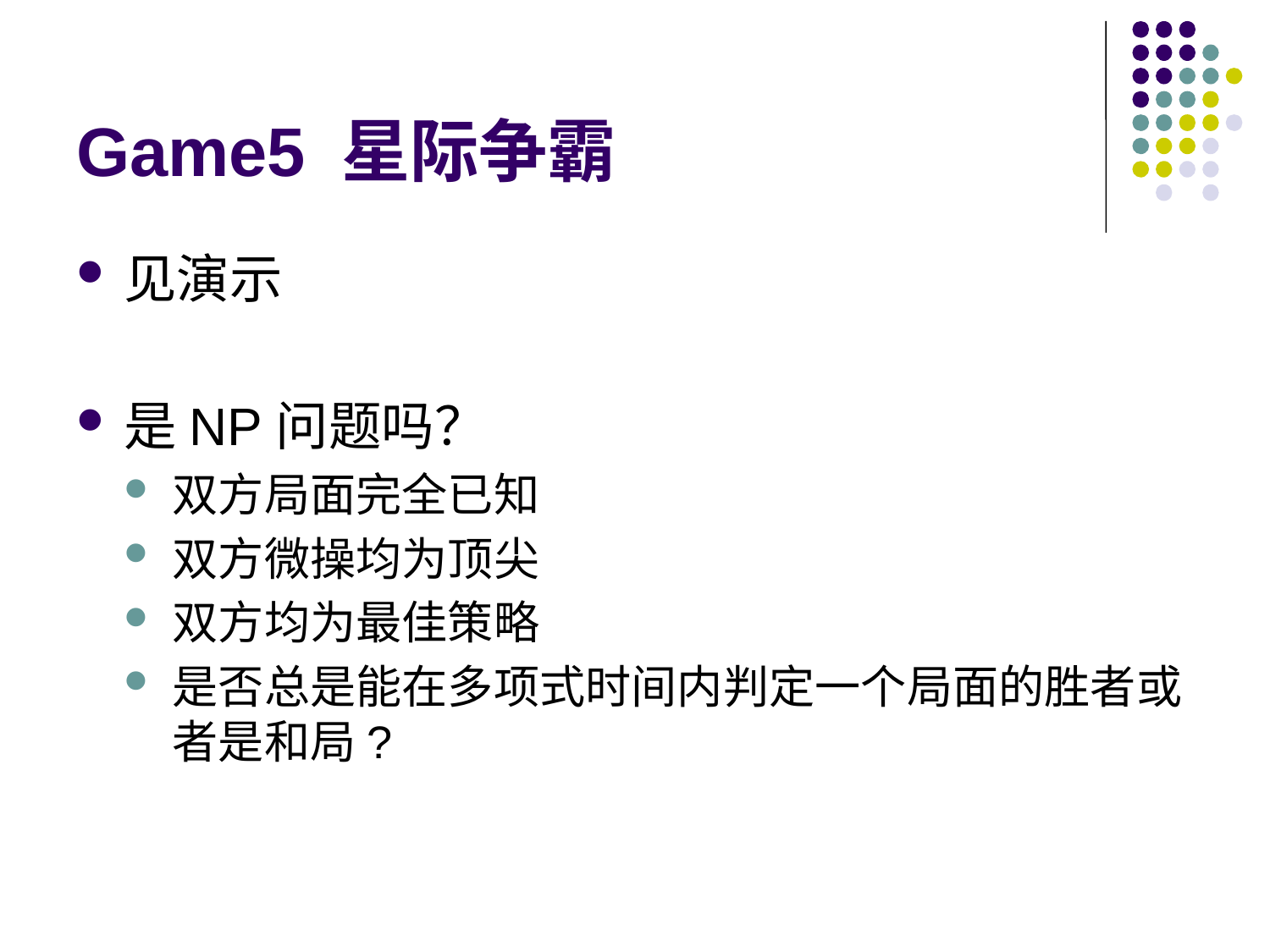

# Game5 星际争霸
见演示

是NP问题吗？
双方局面完全已知
双方微操均为顶尖
双方均为最佳策略
是否总是能在多项式时间内判定一个局面的胜者或者是和局?